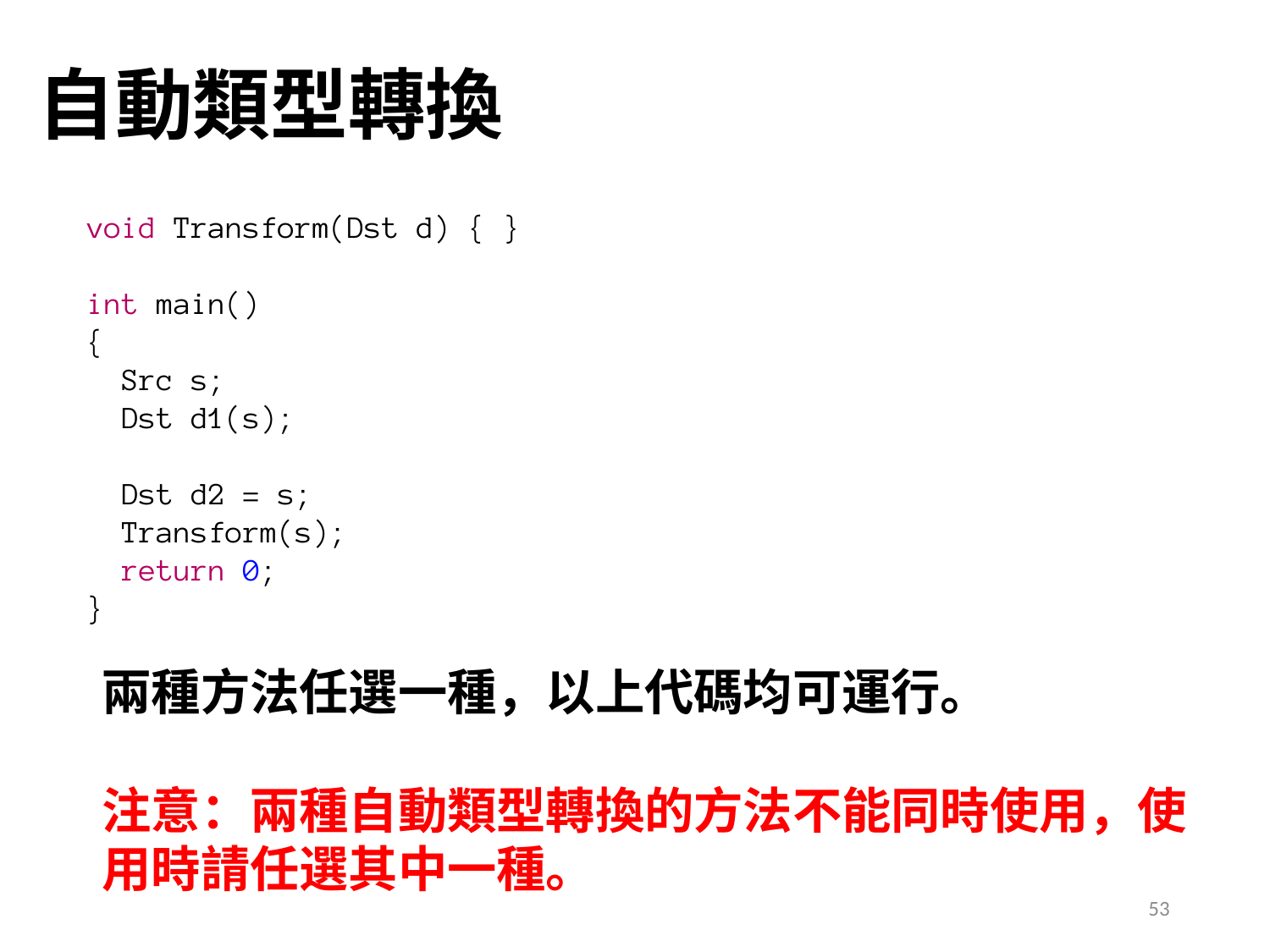

# 自動類型轉換
void Transform(Dst d) { }

int main()
{
  Src s;
  Dst d1(s);

  Dst d2 = s;
  Transform(s);
  return 0;
}
兩種方法任選一種，以上代碼均可運行。

注意：兩種自動類型轉換的方法不能同時使用，使用時請任選其中一種。
53